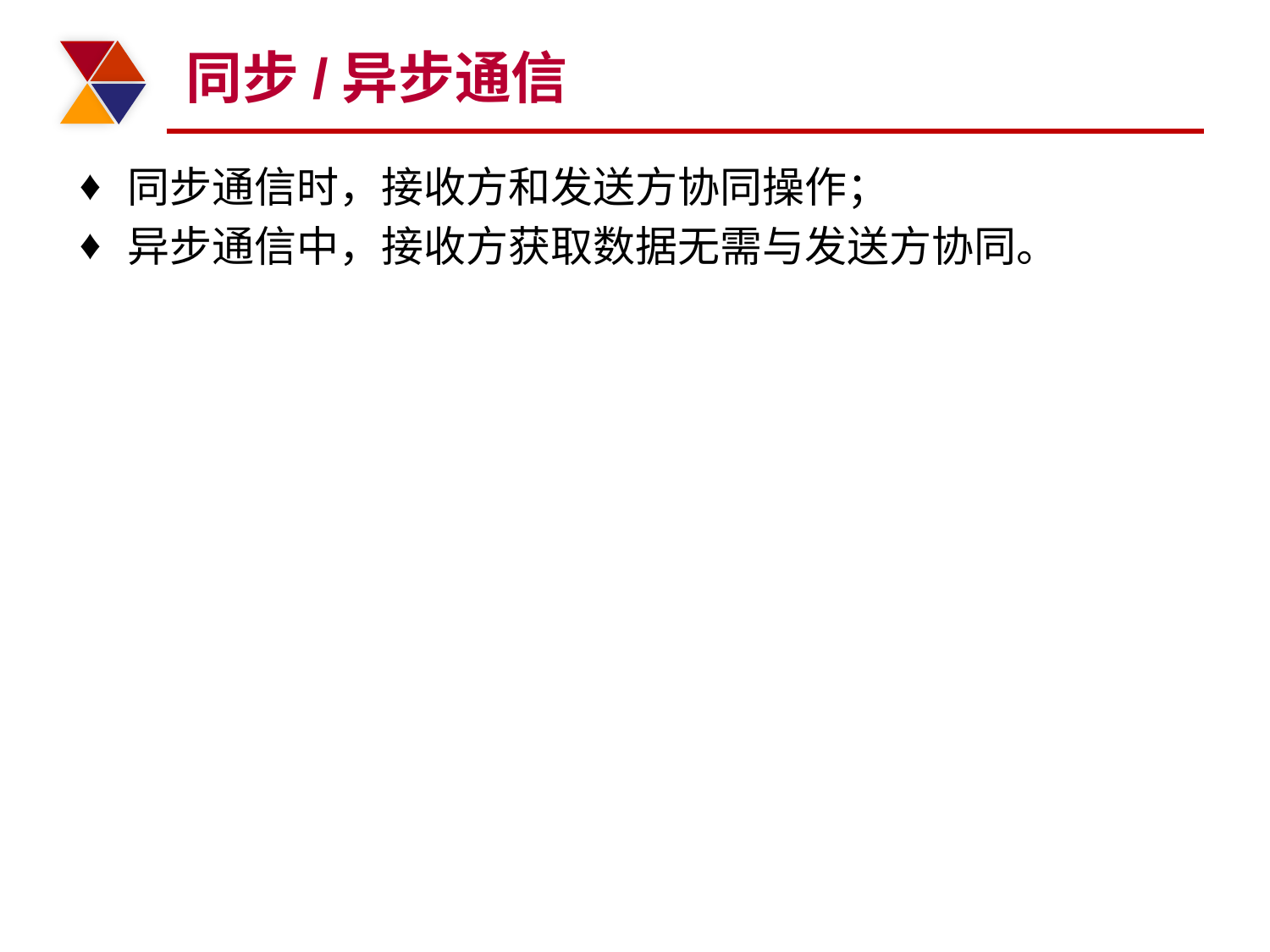

# 同步/异步通信
同步通信时，接收方和发送方协同操作；
异步通信中，接收方获取数据无需与发送方协同。